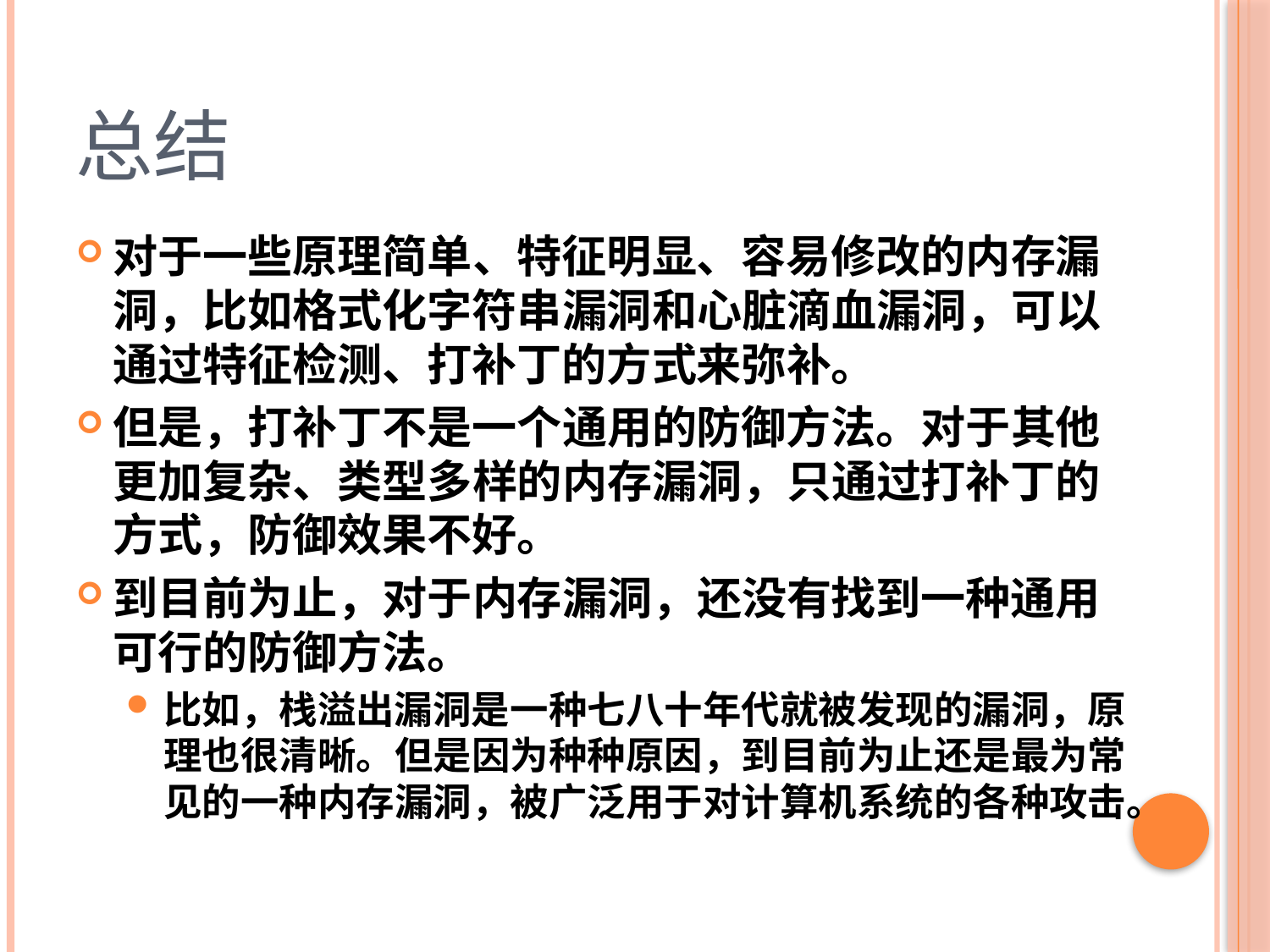

# 总结
对于一些原理简单、特征明显、容易修改的内存漏洞，比如格式化字符串漏洞和心脏滴血漏洞，可以通过特征检测、打补丁的方式来弥补。
但是，打补丁不是一个通用的防御方法。对于其他更加复杂、类型多样的内存漏洞，只通过打补丁的方式，防御效果不好。
到目前为止，对于内存漏洞，还没有找到一种通用可行的防御方法。
比如，栈溢出漏洞是一种七八十年代就被发现的漏洞，原理也很清晰。但是因为种种原因，到目前为止还是最为常见的一种内存漏洞，被广泛用于对计算机系统的各种攻击。